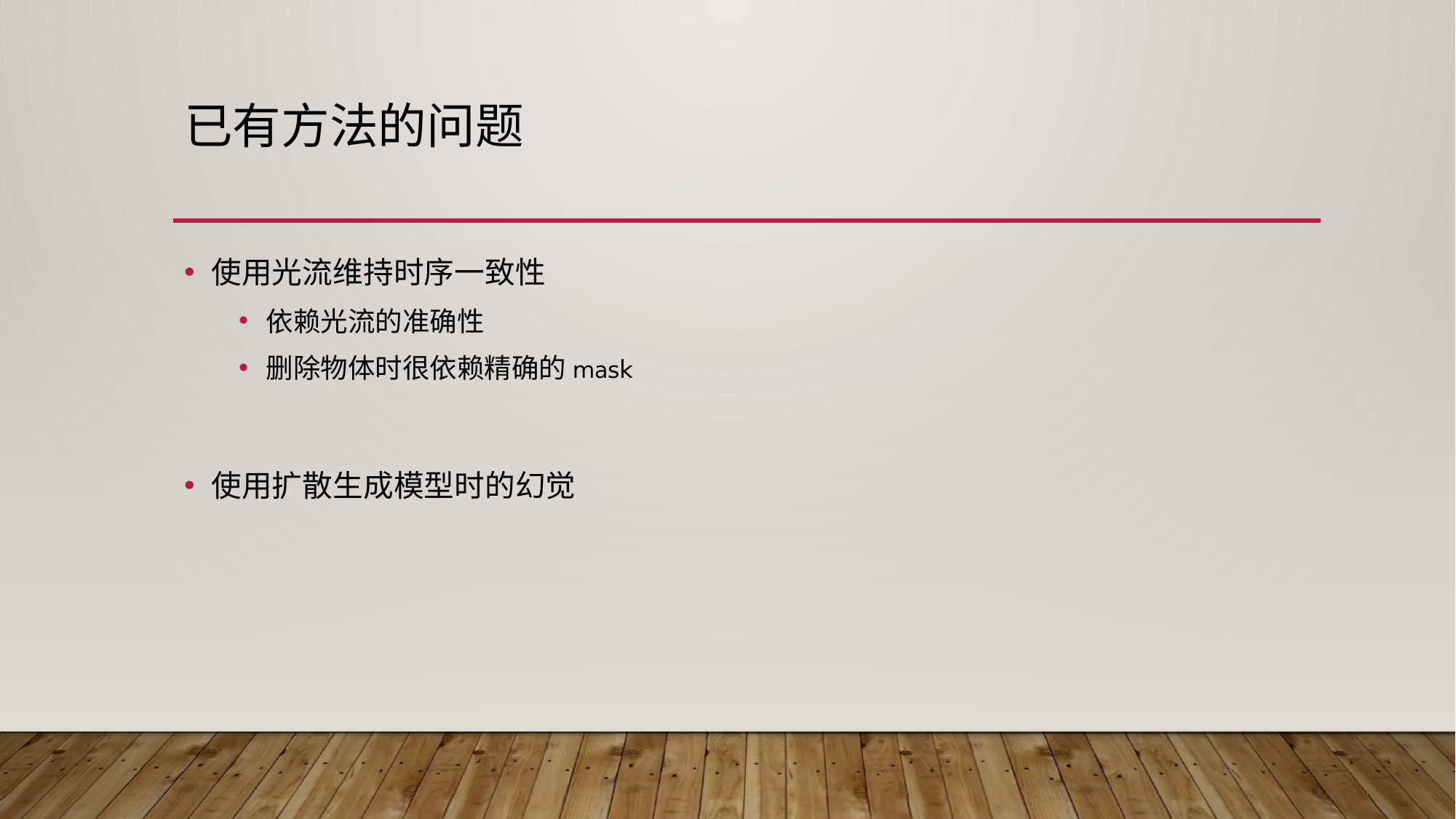

# 已有方法的问题
使用光流维持时序一致性
依赖光流的准确性
删除物体时很依赖精确的mask

使用扩散生成模型时的幻觉